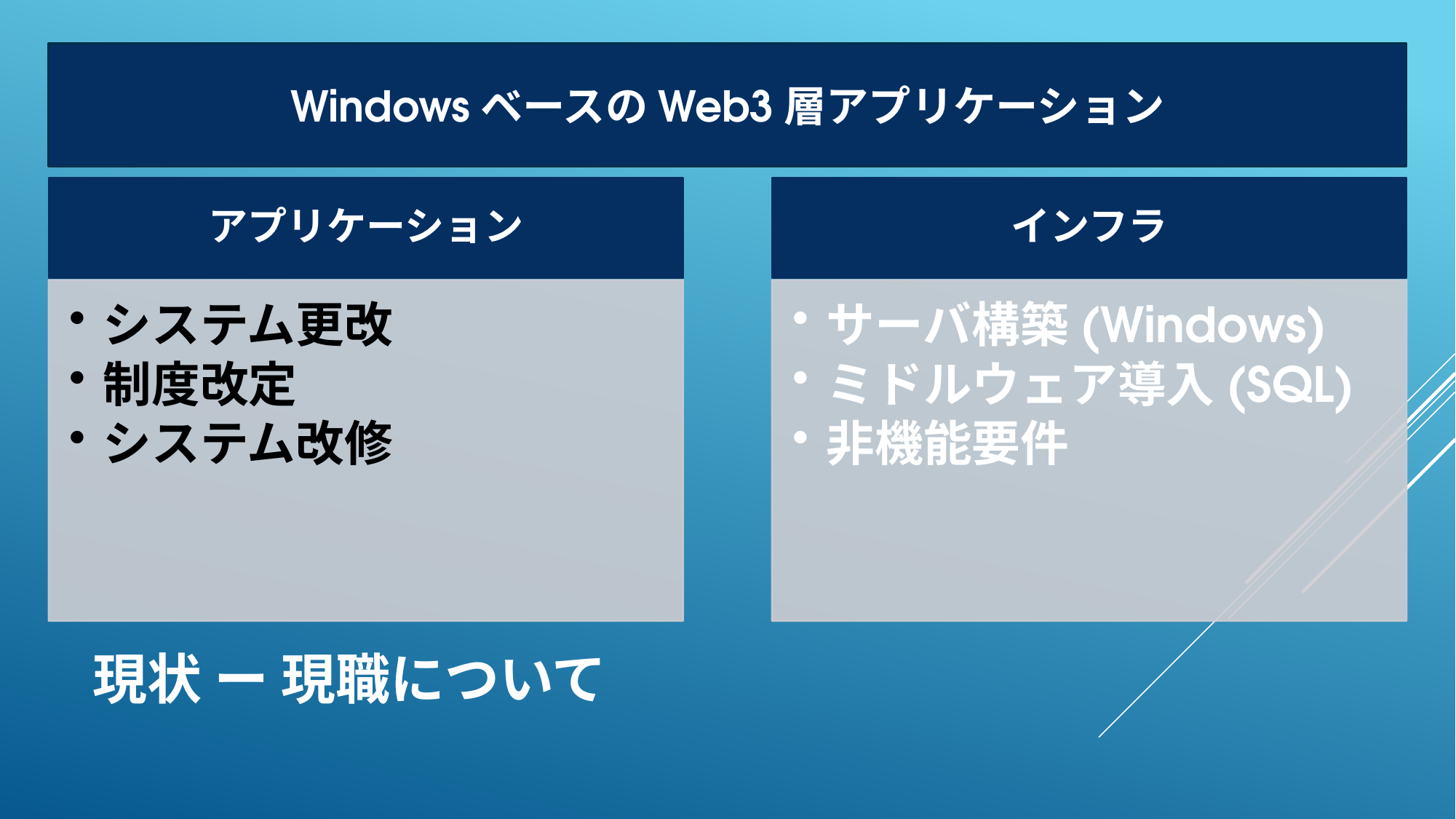

WindowsベースのWeb3層アプリケーション
アプリケーション
システム更改
制度改定
システム改修
インフラ
サーバ構築(Windows)
ミドルウェア導入(SQL)
非機能要件
# 現状 ー 現職について